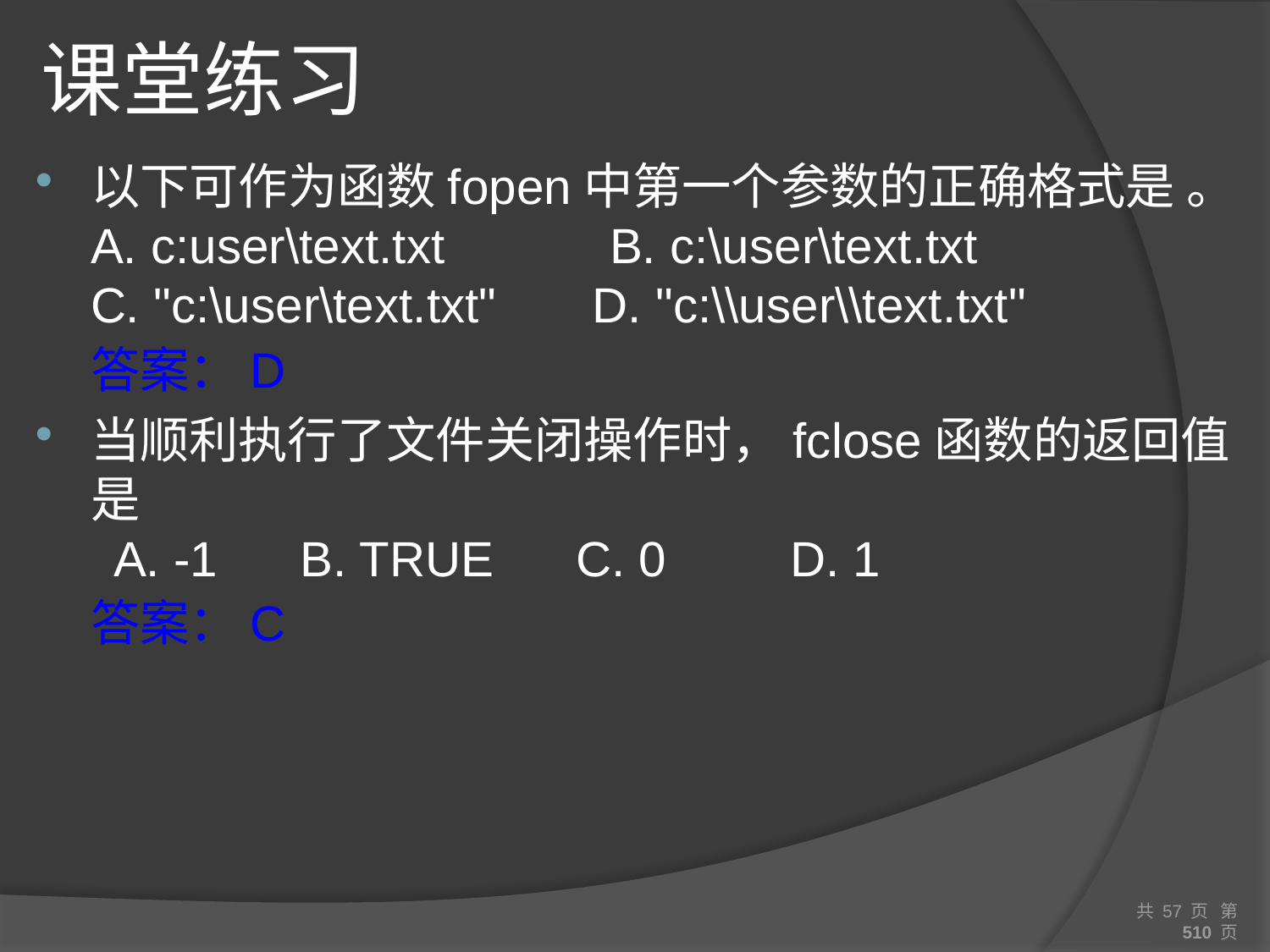

# 课堂练习
以下可作为函数fopen中第一个参数的正确格式是 。
A. c:user\text.txt            B. c:\user\text.txt
C. "c:\user\text.txt"       D. "c:\\user\\text.txt"
	答案：D
当顺利执行了文件关闭操作时，fclose函数的返回值是
 A. -1      B. TRUE      C. 0         D. 1
	答案：C
共 57 页   第 510 页